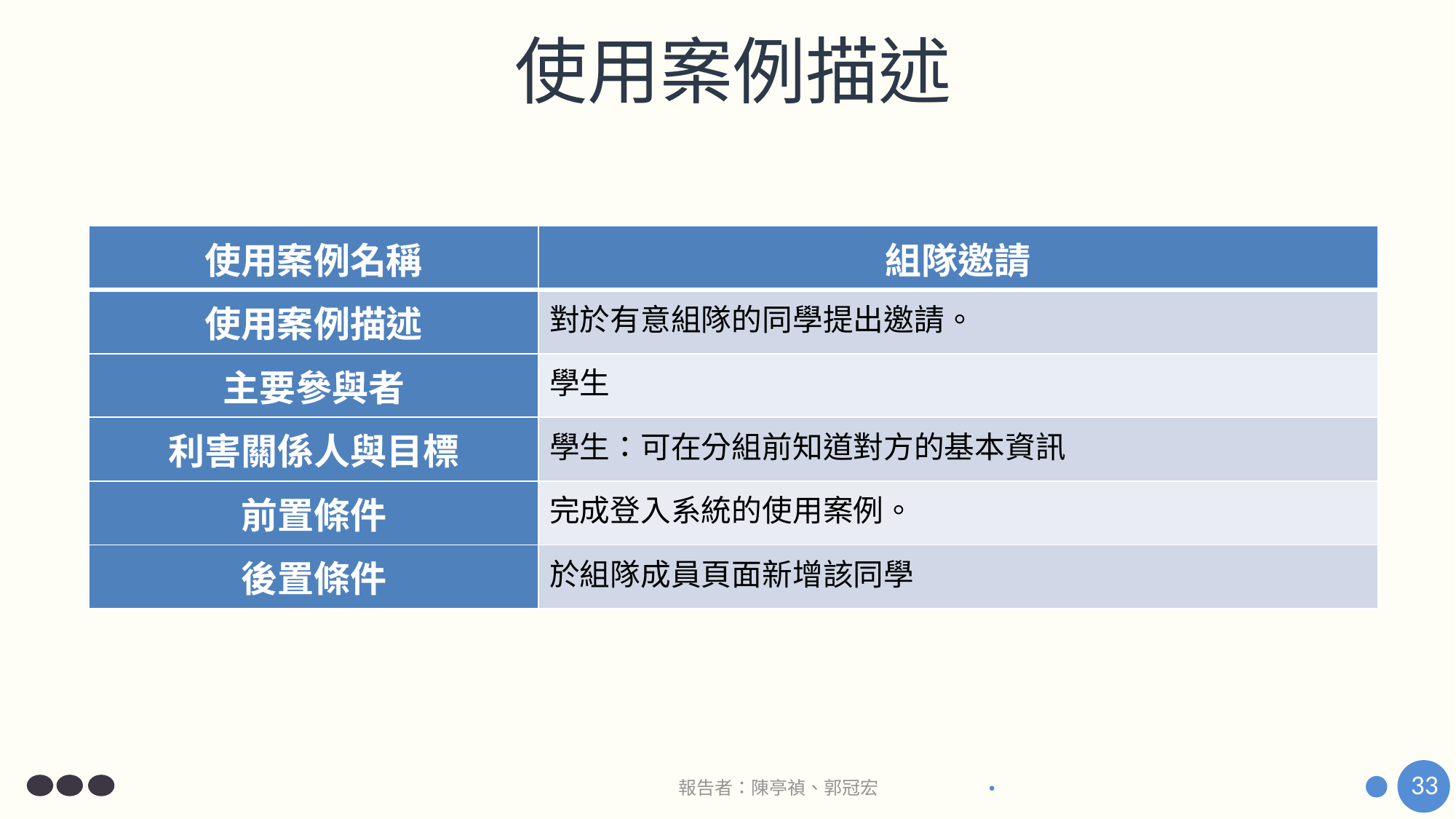

# 使用案例描述
| 使用案例名稱 | 組隊邀請 |
| --- | --- |
| 使用案例描述 | 對於有意組隊的同學提出邀請。 |
| 主要參與者 | 學生 |
| 利害關係人與目標 | 學生：可在分組前知道對方的基本資訊 |
| 前置條件 | 完成登入系統的使用案例。 |
| 後置條件 | 於組隊成員頁面新增該同學 |
33